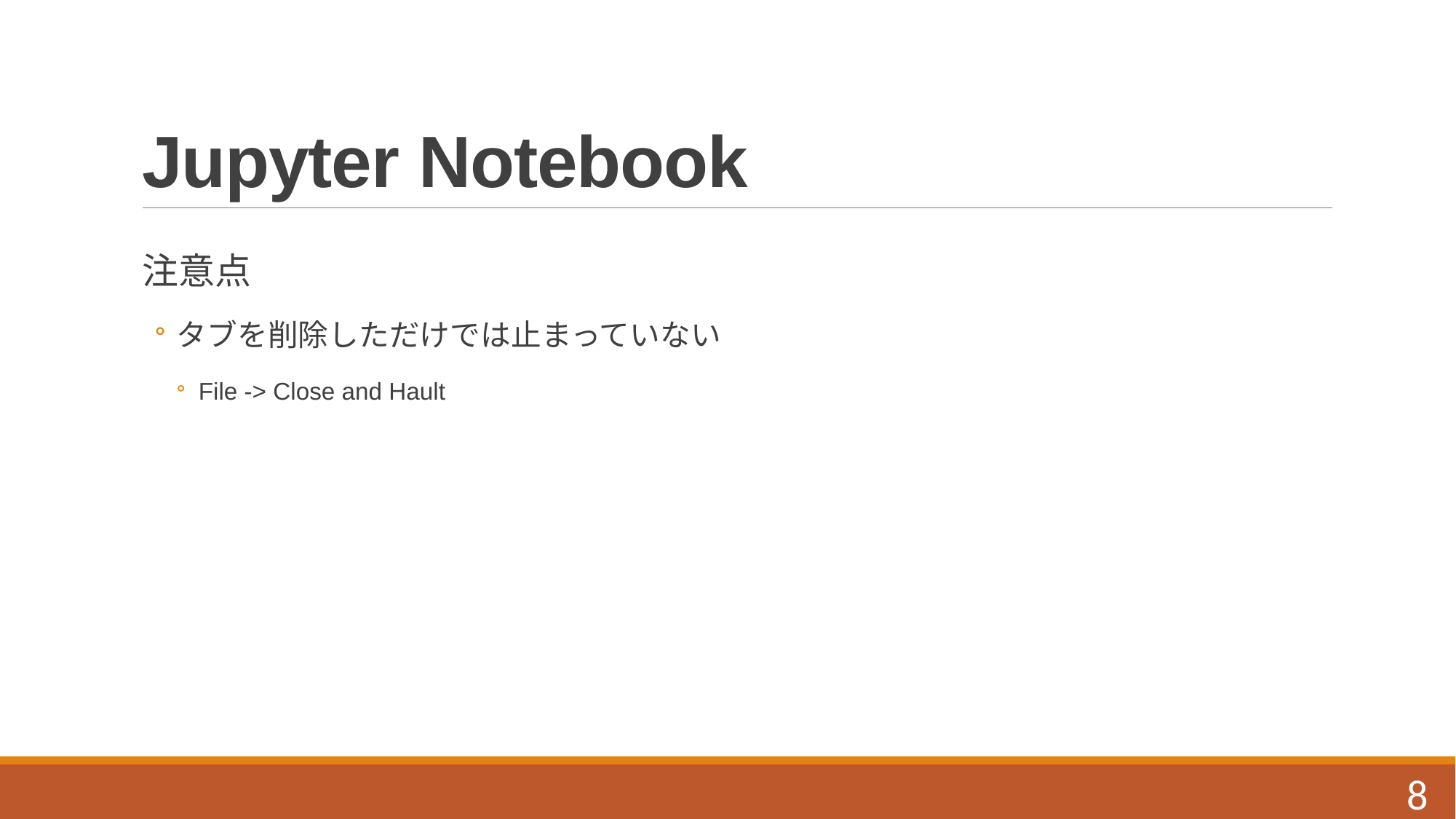

# Jupyter Notebook
注意点
タブを削除しただけでは止まっていない
File -> Close and Hault
8